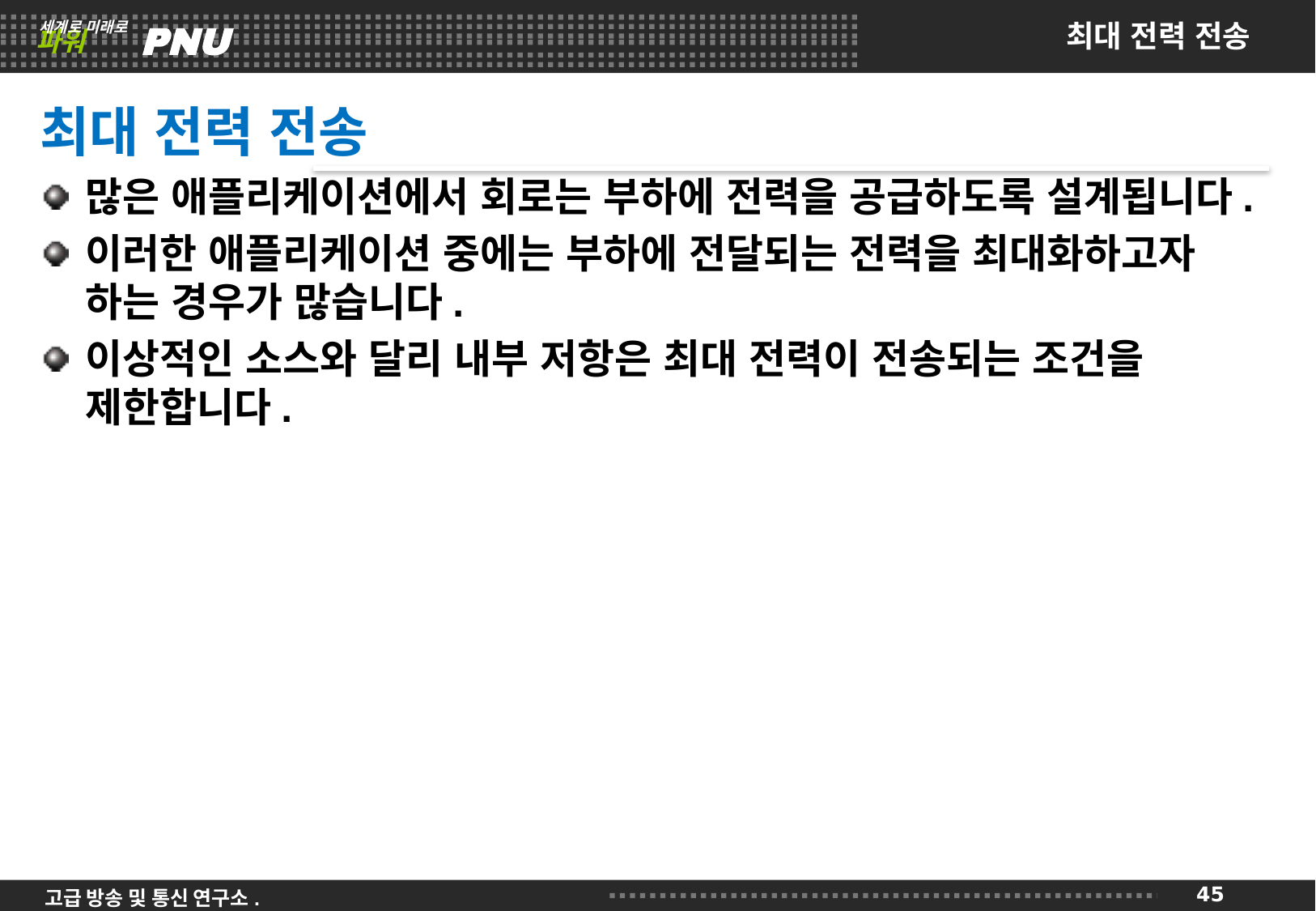

# 최대 전력 전송
최대 전력 전송
많은 애플리케이션에서 회로는 부하에 전력을 공급하도록 설계됩니다.
이러한 애플리케이션 중에는 부하에 전달되는 전력을 최대화하고자 하는 경우가 많습니다.
이상적인 소스와 달리 내부 저항은 최대 전력이 전송되는 조건을 제한합니다.